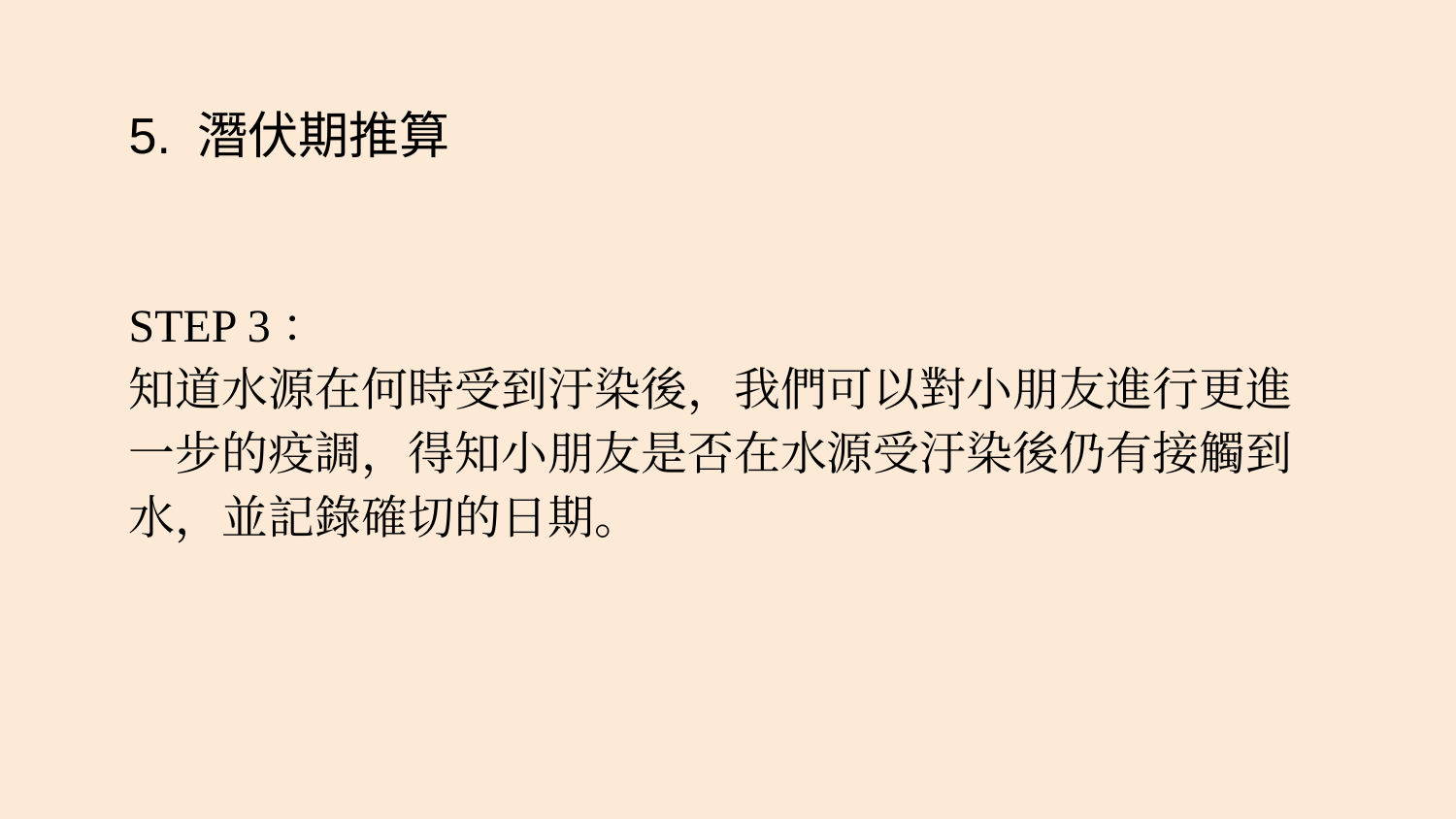

# 5. 潛伏期推算
STEP 3：
知道水源在何時受到汙染後，我們可以對小朋友進行更進一步的疫調，得知小朋友是否在水源受汙染後仍有接觸到水，並記錄確切的日期。